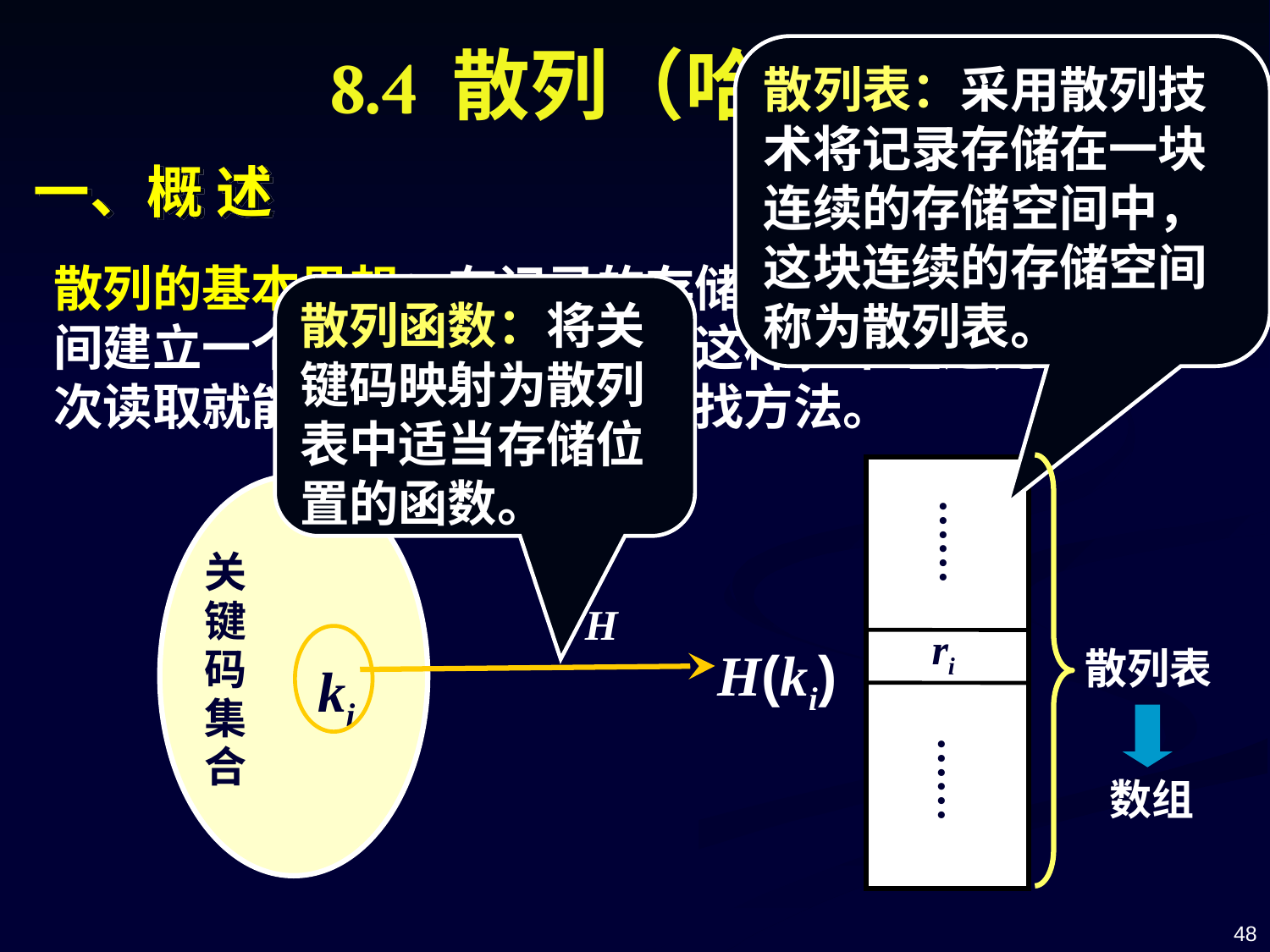

散列表：采用散列技术将记录存储在一块连续的存储空间中，这块连续的存储空间称为散列表。
8.4 散列（哈希）
一、概 述
散列的基本思想：在记录的存储地址和它的关键码之间建立一个确定的对应关系。这样，不经过比较，一次读取就能得到所查元素的查找方法。
散列函数：将关键码映射为散列表中适当存储位置的函数。

散列表

     ri

……
关键码集合
H

H(ki)
ki

数组
……
48